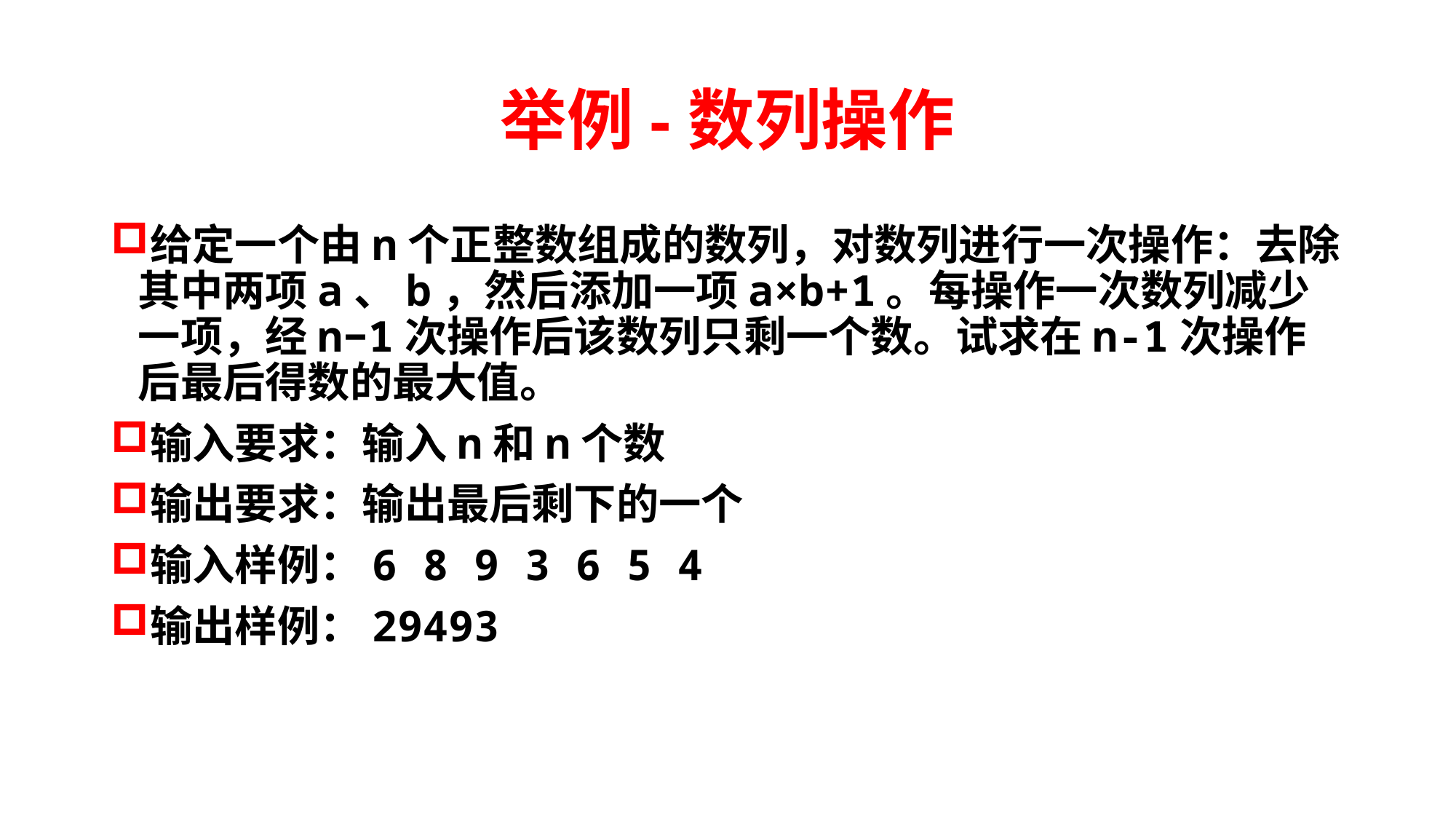

# 举例-数列操作
给定一个由n个正整数组成的数列，对数列进行一次操作：去除其中两项a、b，然后添加一项a×b+1。每操作一次数列减少一项，经n−1次操作后该数列只剩一个数。试求在n-1次操作后最后得数的最大值。
输入要求：输入n和n个数
输出要求：输出最后剩下的一个
输入样例：6 8 9 3 6 5 4
输出样例：29493